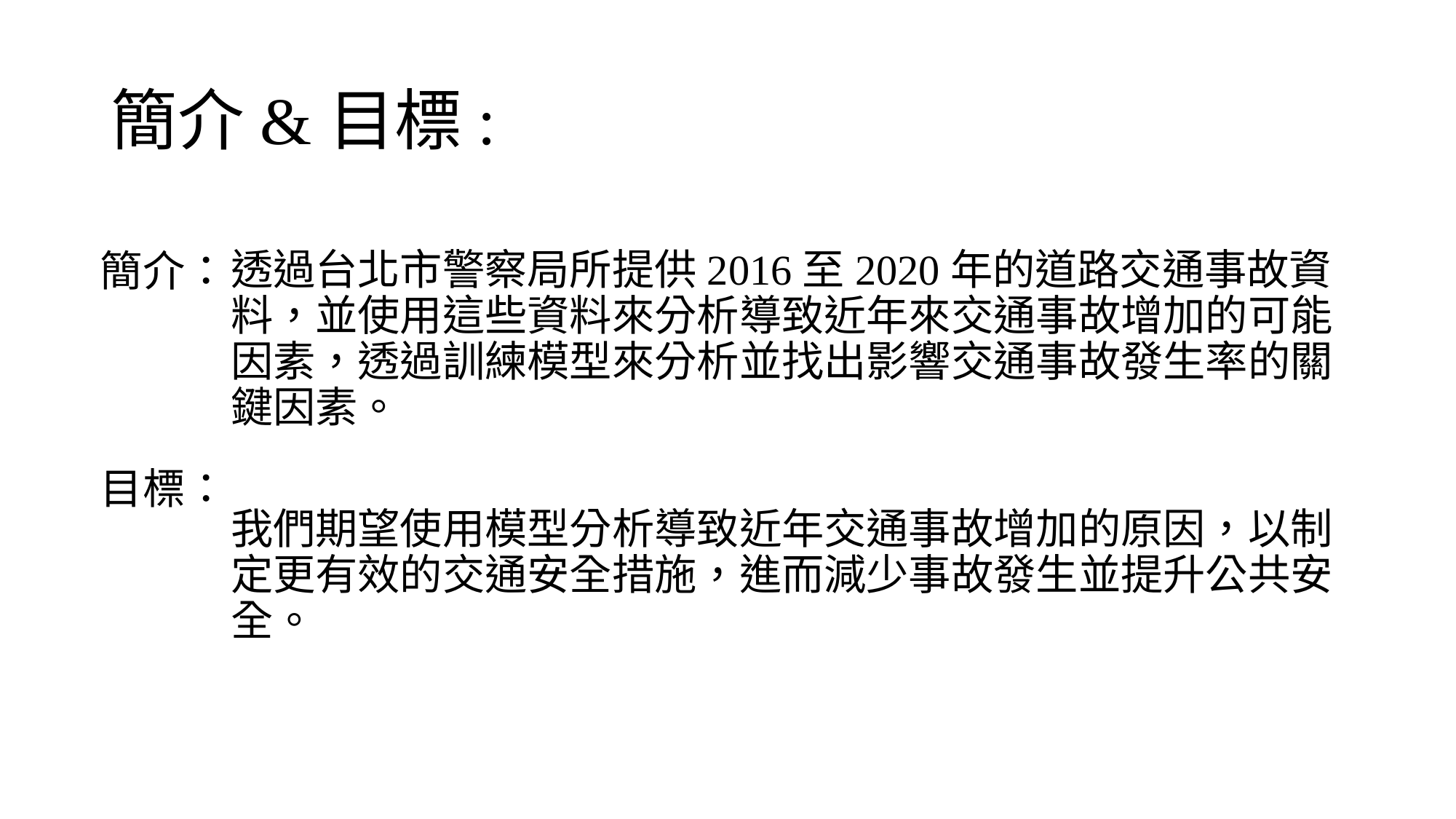

# 簡介&目標:
透過台北市警察局所提供2016至2020年的道路交通事故資料，並使用這些資料來分析導致近年來交通事故增加的可能因素，透過訓練模型來分析並找出影響交通事故發生率的關鍵因素。

我們期望使用模型分析導致近年交通事故增加的原因，以制定更有效的交通安全措施，進而減少事故發生並提升公共安全。

簡介：

目標：